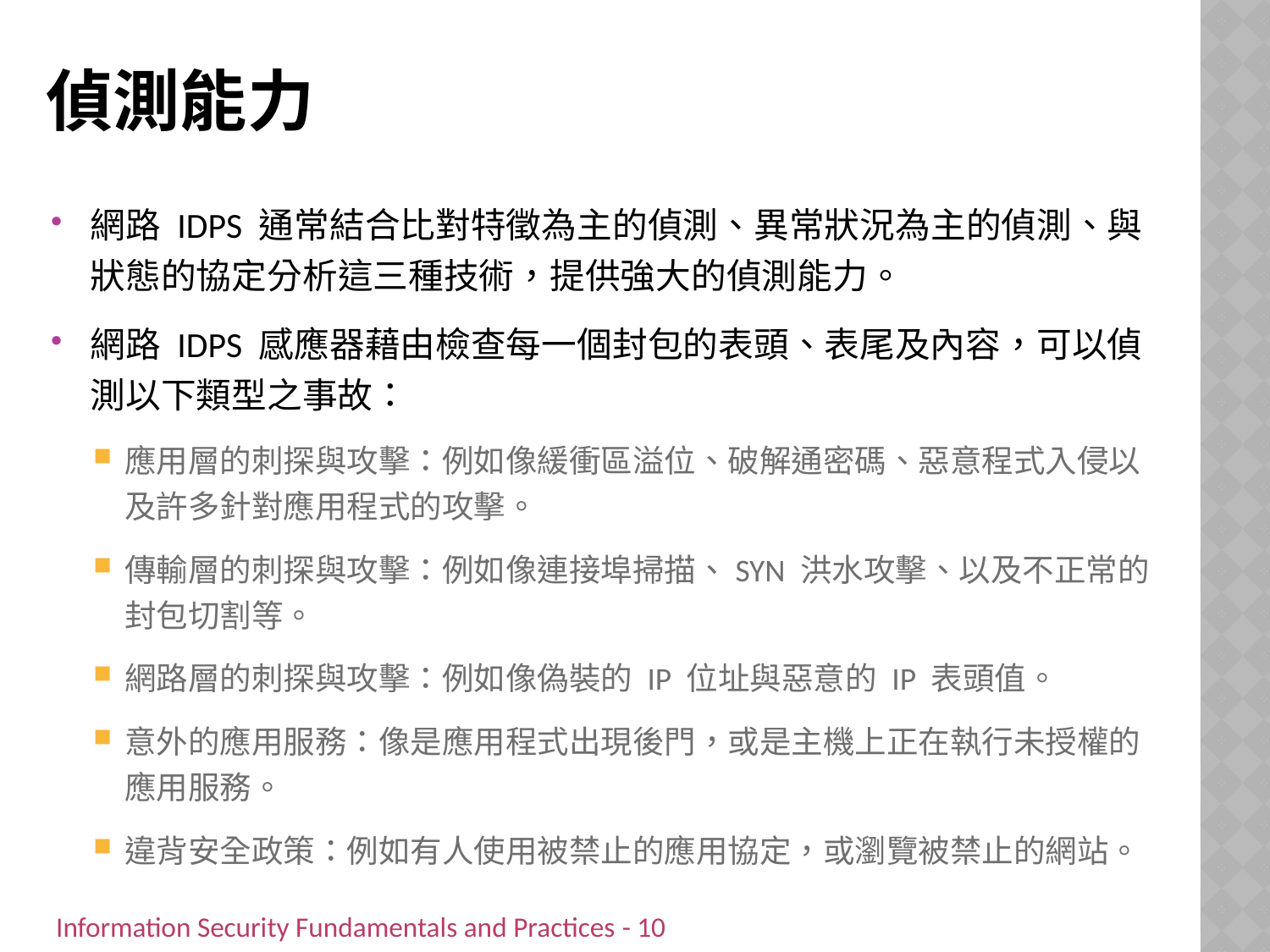

# 偵測能力
網路 IDPS 通常結合比對特徵為主的偵測、異常狀況為主的偵測、與狀態的協定分析這三種技術，提供強大的偵測能力。
網路 IDPS 感應器藉由檢查每一個封包的表頭、表尾及內容，可以偵測以下類型之事故：
應用層的刺探與攻擊：例如像緩衝區溢位、破解通密碼、惡意程式入侵以及許多針對應用程式的攻擊。
傳輸層的刺探與攻擊：例如像連接埠掃描、SYN 洪水攻擊、以及不正常的封包切割等。
網路層的刺探與攻擊：例如像偽裝的 IP 位址與惡意的 IP 表頭值。
意外的應用服務：像是應用程式出現後門，或是主機上正在執行未授權的應用服務。
違背安全政策：例如有人使用被禁止的應用協定，或瀏覽被禁止的網站。